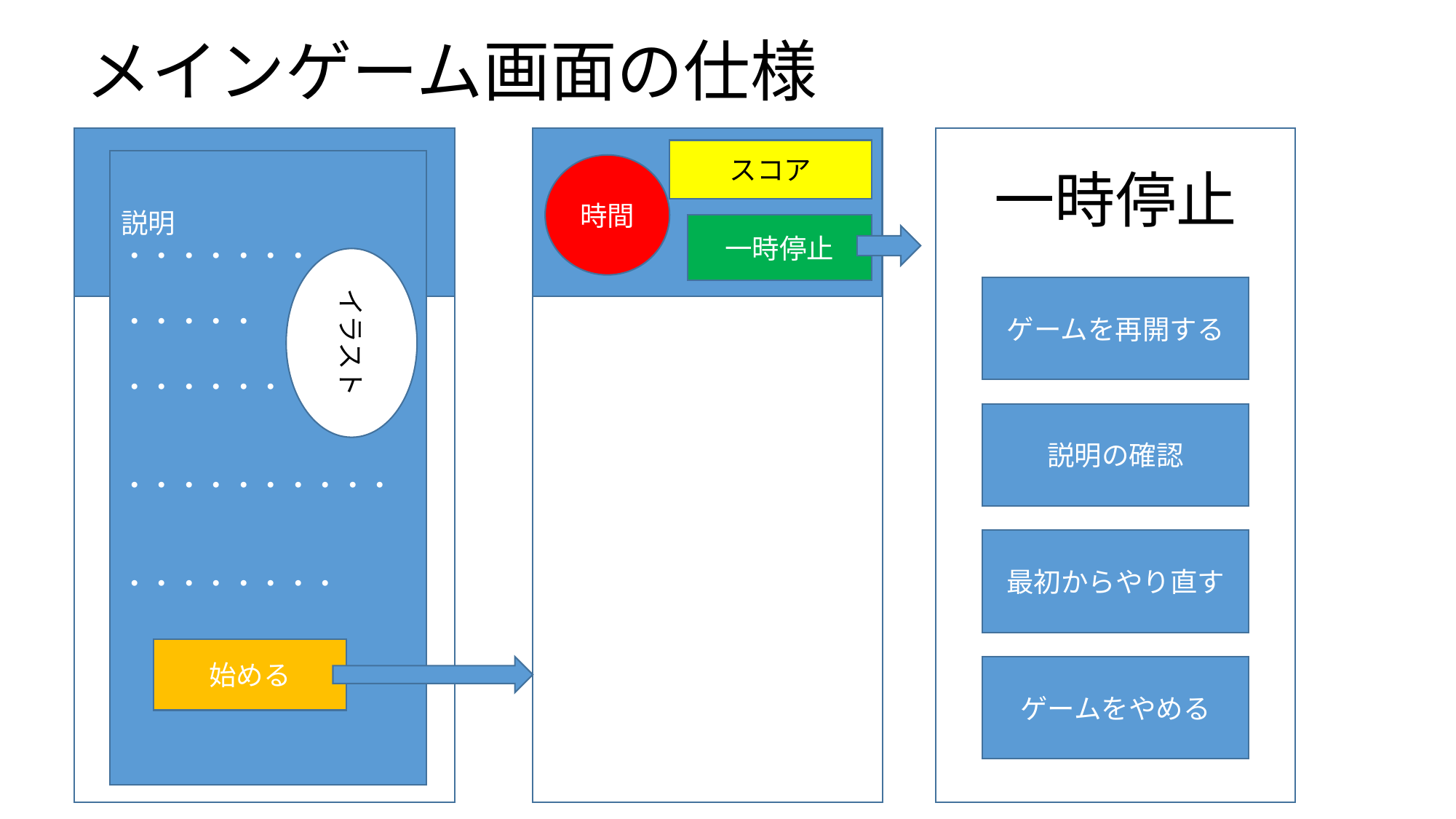

メインゲーム画面の仕様

スコア
説明
・・・・・・・

・・・・・

・・・・・・

・・・・・・・・・・

・・・・・・・・

時間
一時停止
一時停止

イラスト
ゲームを再開する
説明の確認
最初からやり直す
始める

ゲームをやめる